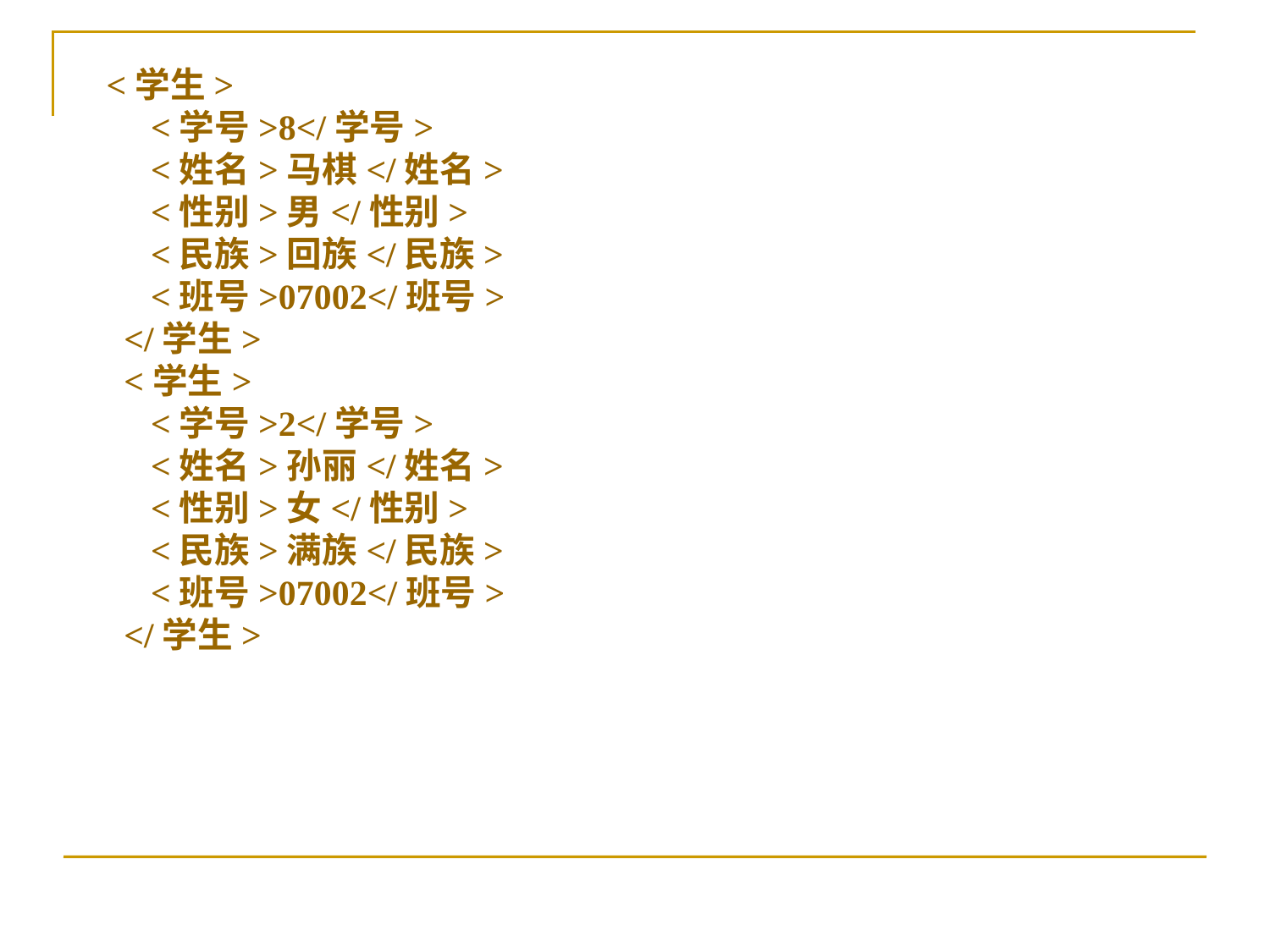

<学生>
      <学号>8</学号>
      <姓名>马棋</姓名>
      <性别>男</性别>
      <民族>回族</民族>
      <班号>07002</班号>
   </学生>
   <学生>
      <学号>2</学号>
      <姓名>孙丽</姓名>
      <性别>女</性别>
      <民族>满族</民族>
      <班号>07002</班号>
   </学生>